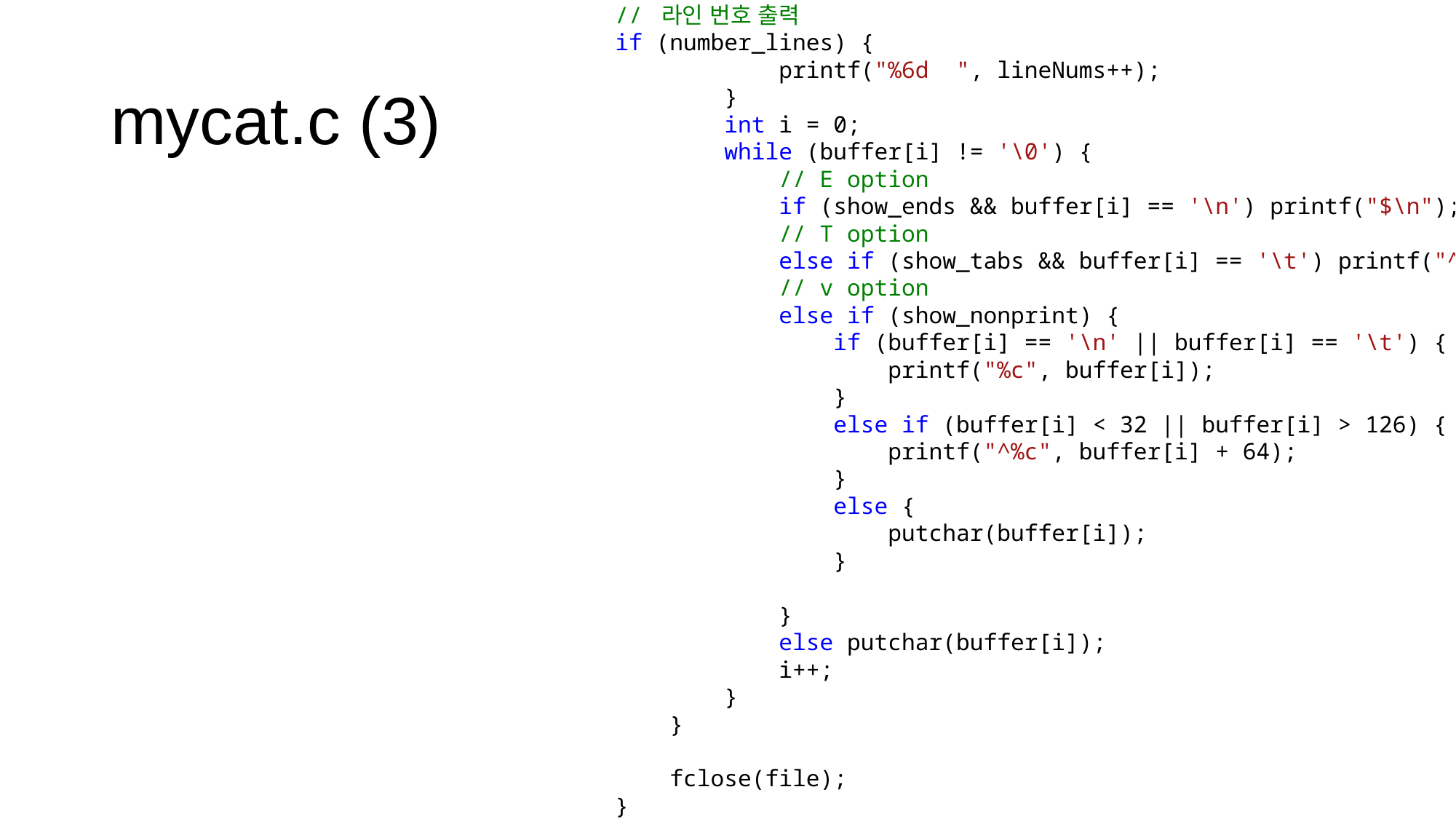

// 라인 번호 출력
if (number_lines) {
            printf("%6d  ", lineNums++);
        }
        int i = 0;
        while (buffer[i] != '\0') {
            // E option
            if (show_ends && buffer[i] == '\n') printf("$\n");
            // T option
            else if (show_tabs && buffer[i] == '\t') printf("^I");
            // v option
            else if (show_nonprint) {
                if (buffer[i] == '\n' || buffer[i] == '\t') {
                    printf("%c", buffer[i]);
                }
                else if (buffer[i] < 32 || buffer[i] > 126) {
                    printf("^%c", buffer[i] + 64);
                }
                else {
                    putchar(buffer[i]);
                }

            }
            else putchar(buffer[i]);
            i++;
        }
    }

    fclose(file);
}
# mycat.c (3)